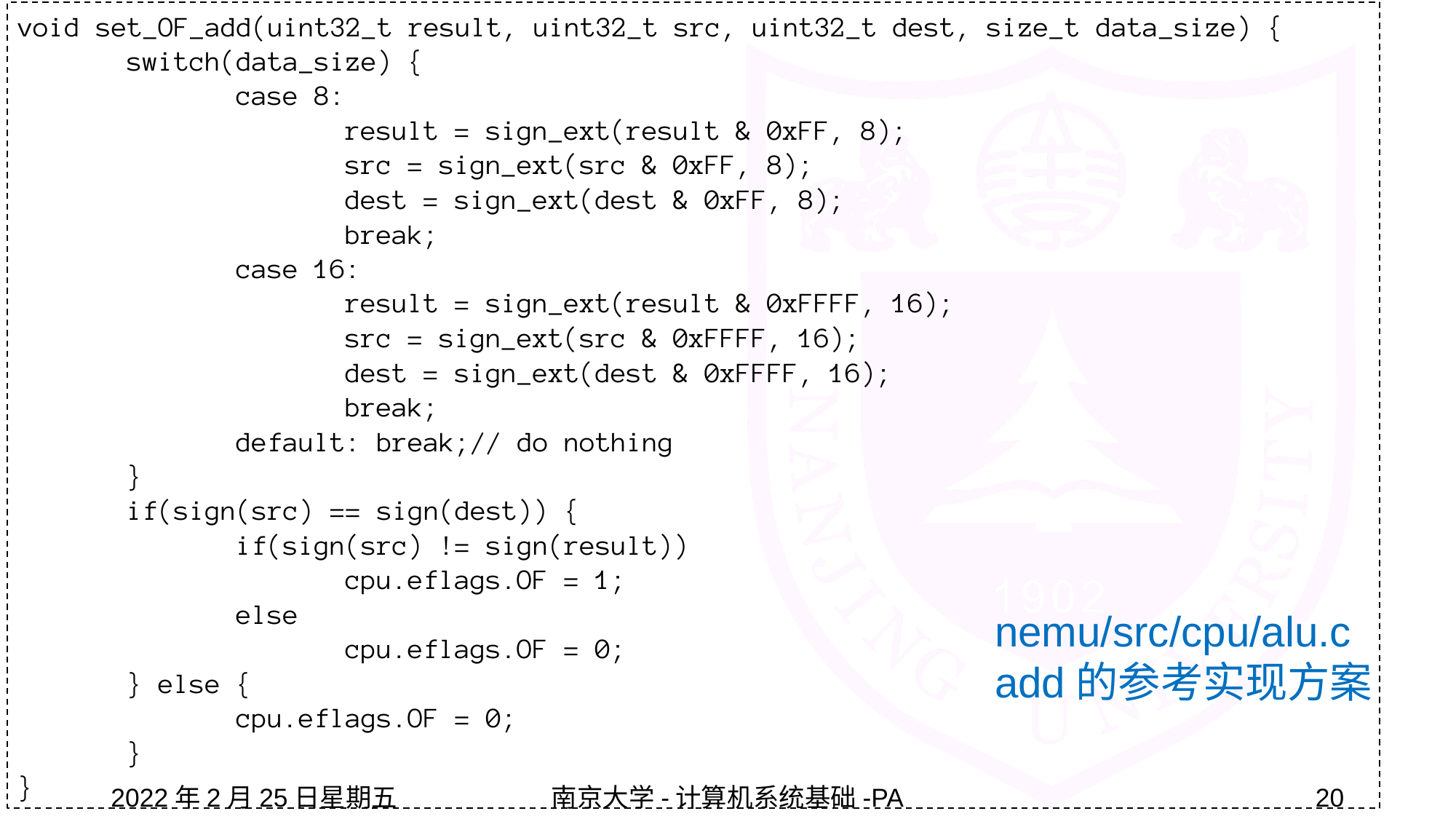

void set_OF_add(uint32_t result, uint32_t src, uint32_t dest, size_t data_size) {
	switch(data_size) {
		case 8:
			result = sign_ext(result & 0xFF, 8);
			src = sign_ext(src & 0xFF, 8);
			dest = sign_ext(dest & 0xFF, 8);
			break;
		case 16:
			result = sign_ext(result & 0xFFFF, 16);
			src = sign_ext(src & 0xFFFF, 16);
			dest = sign_ext(dest & 0xFFFF, 16);
			break;
		default: break;// do nothing
	}
	if(sign(src) == sign(dest)) {
		if(sign(src) != sign(result))
			cpu.eflags.OF = 1;
		else
			cpu.eflags.OF = 0;
	} else {
		cpu.eflags.OF = 0;
	}
}
nemu/src/cpu/alu.c
add的参考实现方案
2022年2月25日星期五
南京大学-计算机系统基础-PA
20